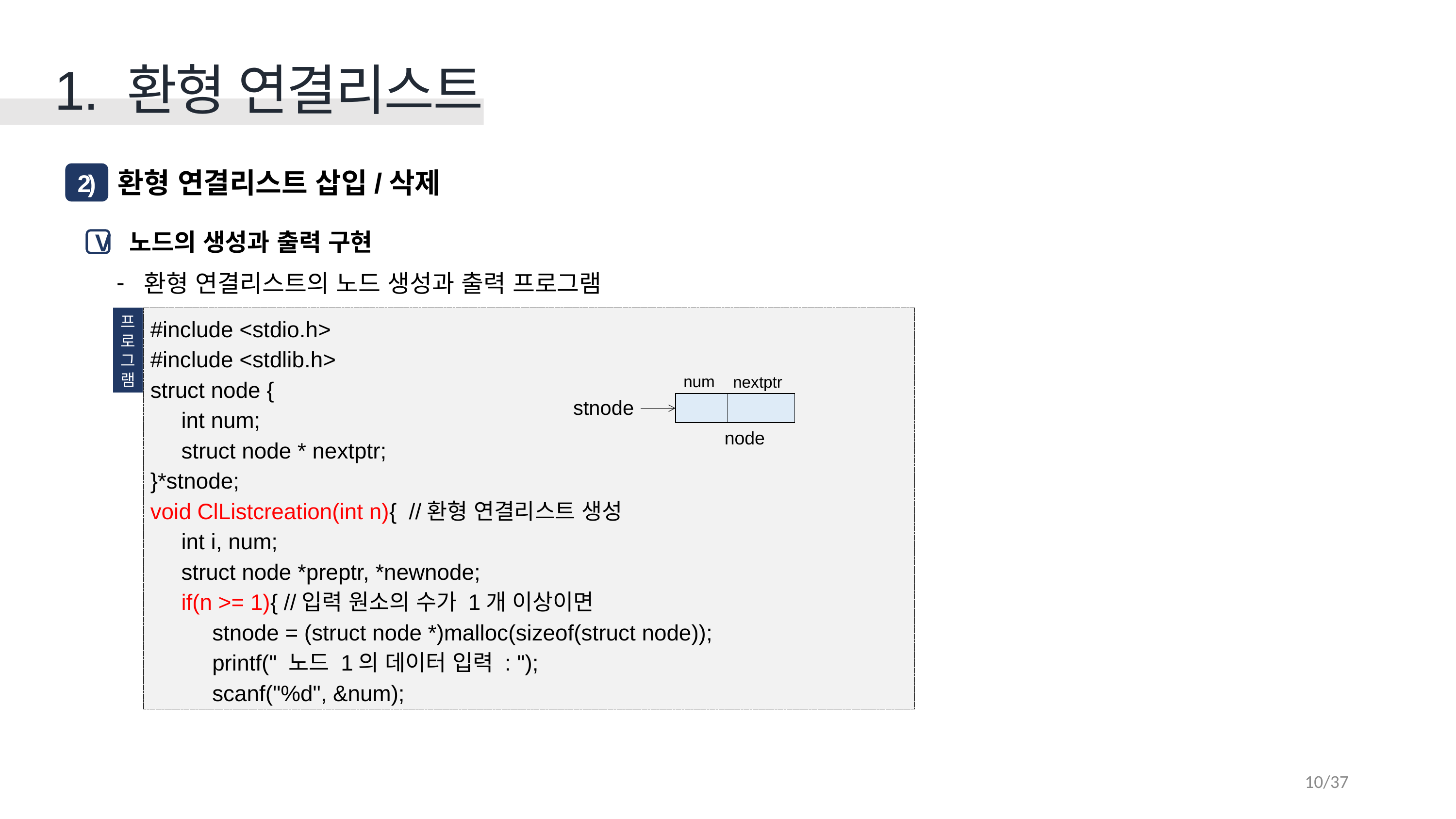

1. 환형 연결리스트

 환형 연결리스트 삽입/삭제
2)
 노드의 생성과 출력 구현

환형 연결리스트의 노드 생성과 출력 프로그램

V
프
로
그
램
#include <stdio.h>
#include <stdlib.h>
struct node {
     int num;
     struct node * nextptr;
}*stnode;
void ClListcreation(int n){  //환형 연결리스트 생성
     int i, num;
     struct node *preptr, *newnode;
     if(n >= 1){ //입력 원소의 수가 1개 이상이면
          stnode = (struct node *)malloc(sizeof(struct node));
          printf(" 노드 1의 데이터 입력 : ");
          scanf("%d", &num);
num
nextptr
stnode
|  |  |
| --- | --- |
node
10/37